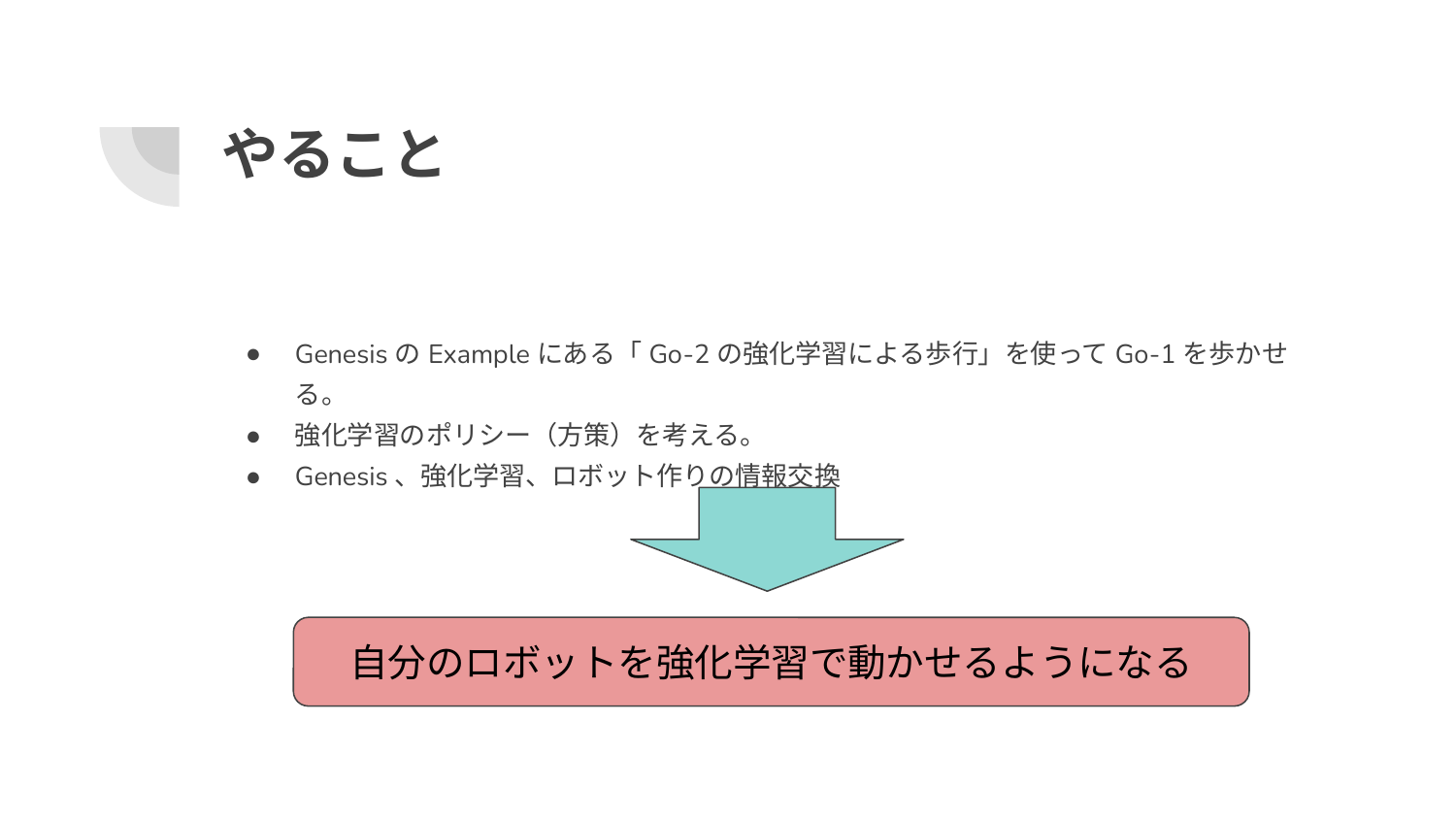

# やること
GenesisのExampleにある「Go-2の強化学習による歩行」を使ってGo-1を歩かせる。
強化学習のポリシー（方策）を考える。
Genesis、強化学習、ロボット作りの情報交換

自分のロボットを強化学習で動かせるようになる